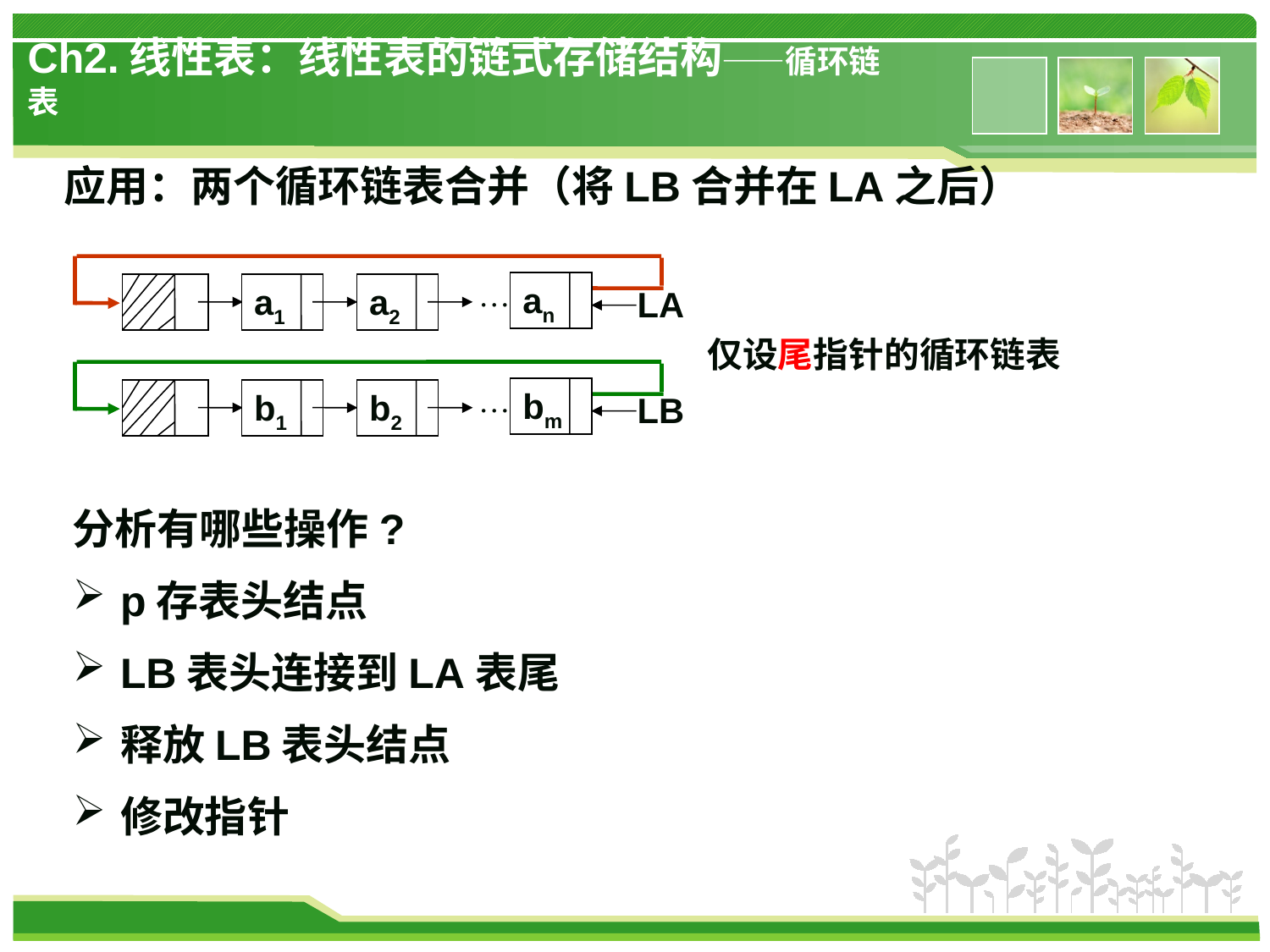

# Ch2.线性表：线性表的链式存储结构——循环链表
应用：两个循环链表合并（将LB合并在LA之后）

…
an

a1

a2

LA

仅设尾指针的循环链表

…
bm

b1

b2

LB

分析有哪些操作?
p存表头结点
LB表头连接到LA表尾
释放LB表头结点
修改指针
72